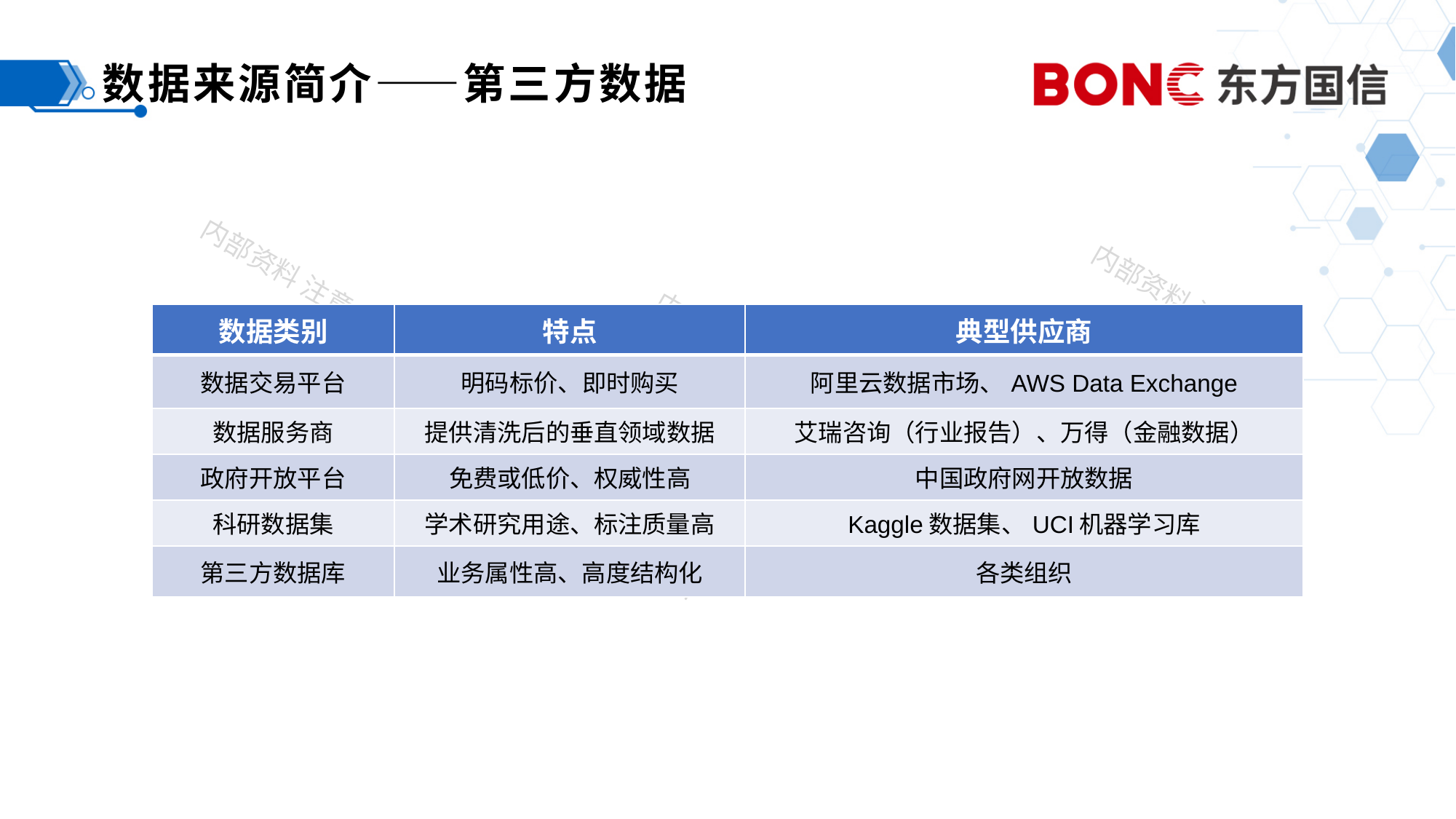

# 数据来源简介——第三方数据
| 数据类别 | 特点 | 典型供应商 |
| --- | --- | --- |
| 数据交易平台 | 明码标价、即时购买 | 阿里云数据市场、AWS Data Exchange |
| 数据服务商 | 提供清洗后的垂直领域数据 | 艾瑞咨询（行业报告）、万得（金融数据） |
| 政府开放平台 | 免费或低价、权威性高 | 中国政府网开放数据 |
| 科研数据集 | 学术研究用途、标注质量高 | Kaggle数据集、UCI机器学习库 |
| 第三方数据库 | 业务属性高、高度结构化 | 各类组织 |